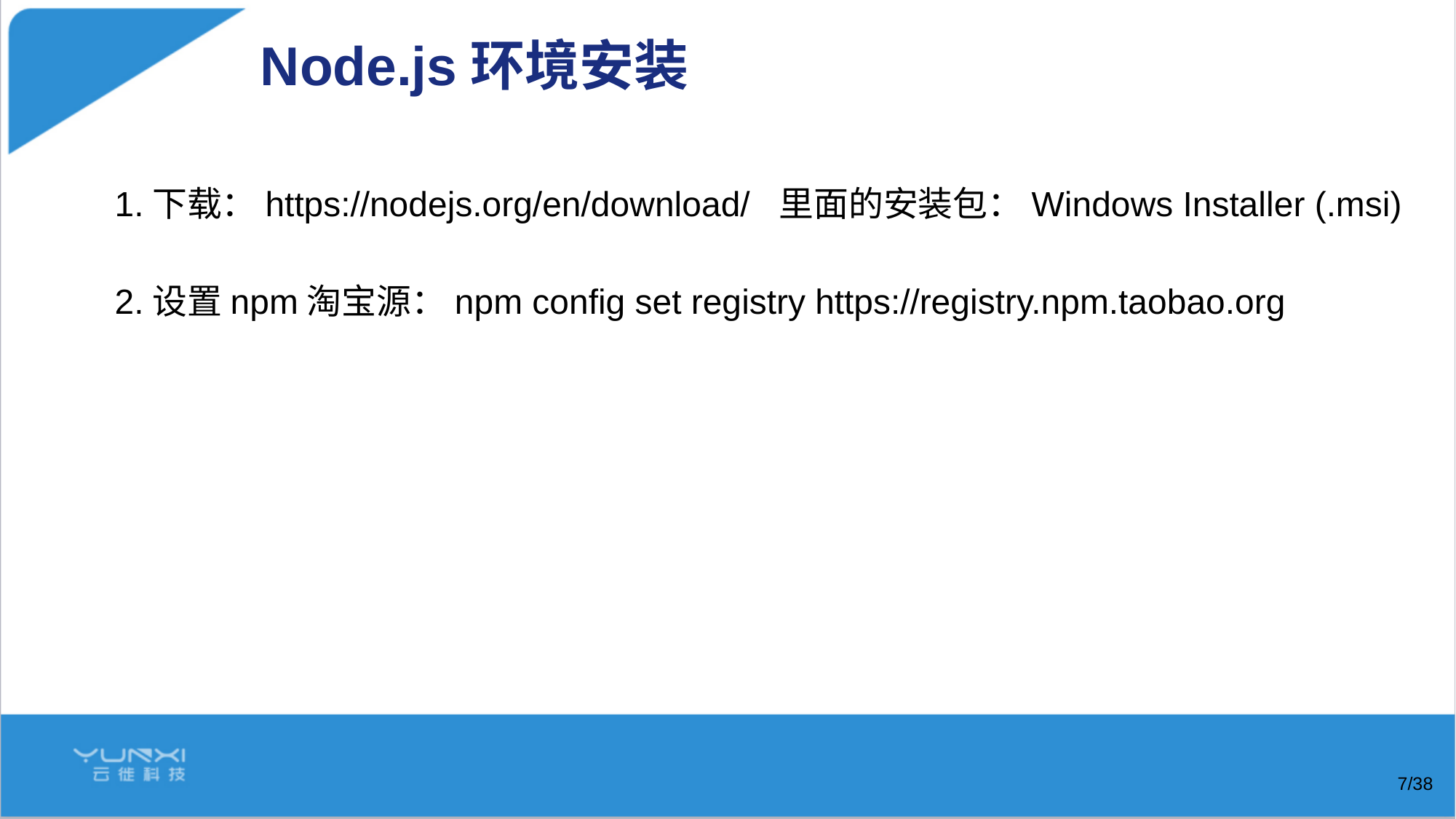

# Node.js环境安装

1.下载：https://nodejs.org/en/download/  里面的安装包：Windows Installer (.msi)

2.设置npm淘宝源：npm config set registry https://registry.npm.taobao.org
7/38